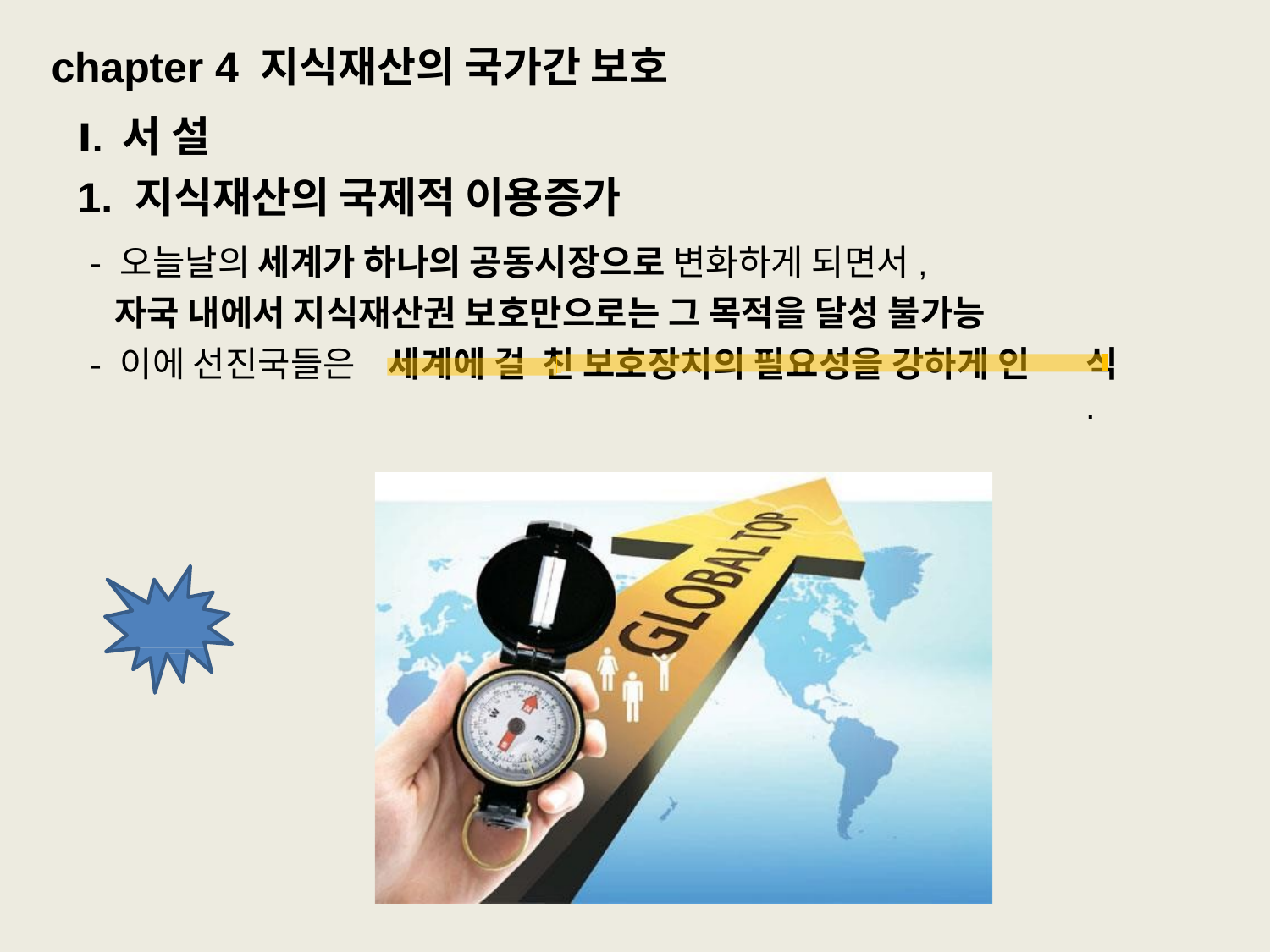

# chapter 4 지식재산의 국가간 보호
Ⅰ. 서 설
1. 지식재산의 국제적 이용증가
- 오늘날의 세계가 하나의 공동시장으로 변화하게 되면서,
자국 내에서 지식재산권 보호만으로는 그 목적을 달성 불가능
세계에 걸
친 보호장치의 필요성을 강하게 인
- 이에 선진국들은
식.